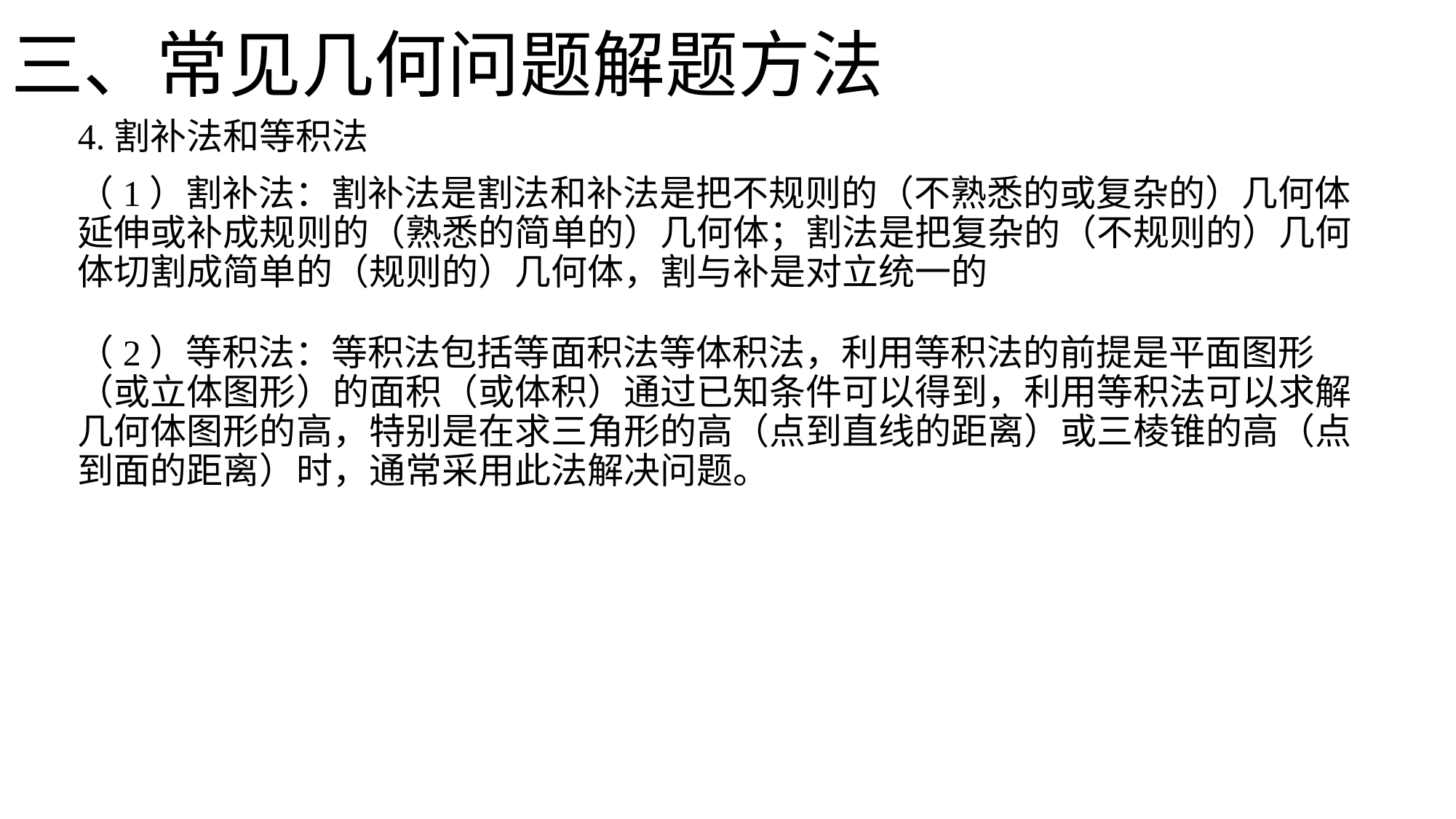

三、常见几何问题解题方法
4.割补法和等积法
（1）割补法：割补法是割法和补法是把不规则的（不熟悉的或复杂的）几何体延伸或补成规则的（熟悉的简单的）几何体；割法是把复杂的（不规则的）几何体切割成简单的（规则的）几何体，割与补是对立统一的
（2）等积法：等积法包括等面积法等体积法，利用等积法的前提是平面图形（或立体图形）的面积（或体积）通过已知条件可以得到，利用等积法可以求解几何体图形的高，特别是在求三角形的高（点到直线的距离）或三棱锥的高（点到面的距离）时，通常采用此法解决问题。